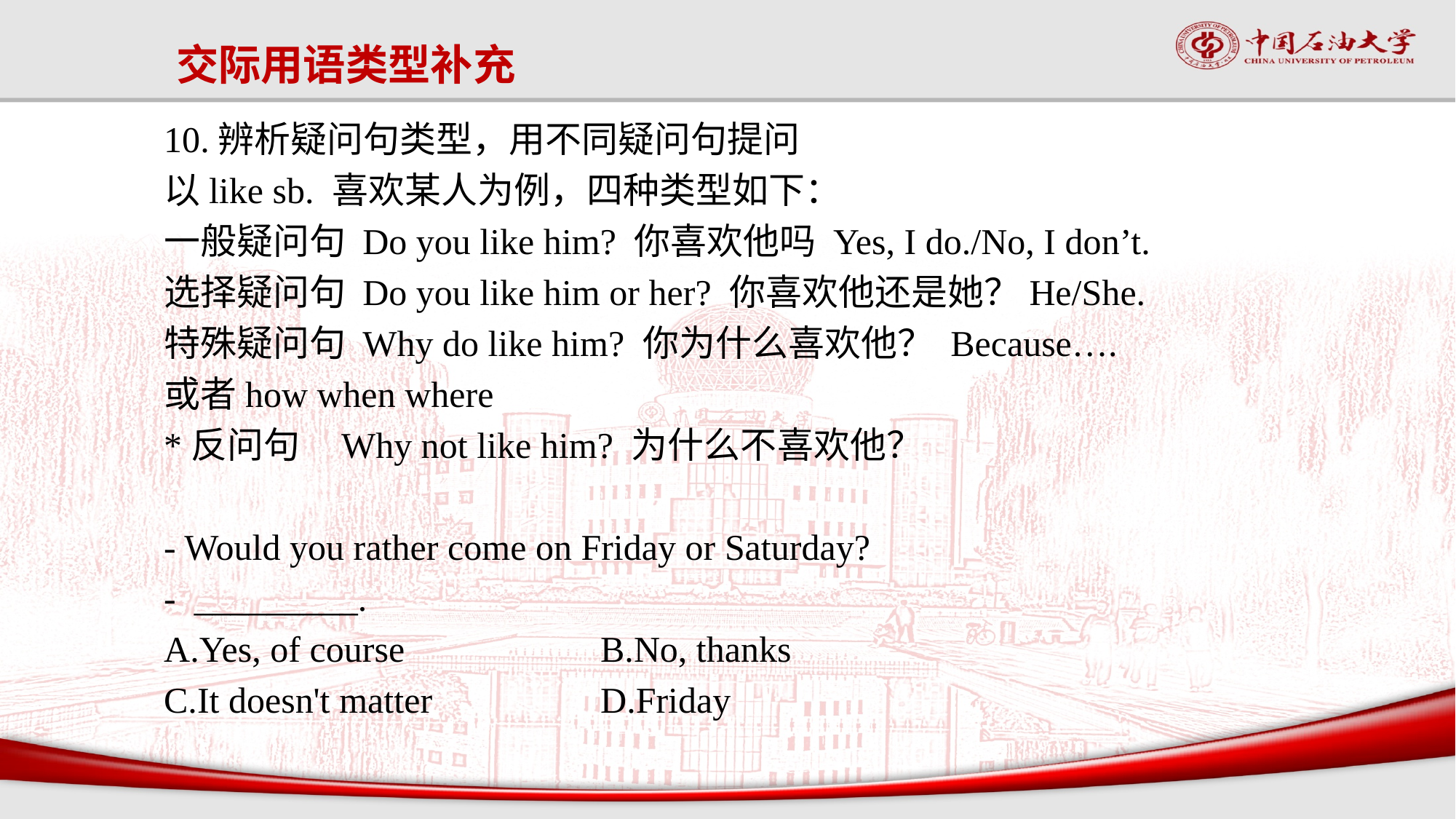

# 交际用语类型补充
10.辨析疑问句类型，用不同疑问句提问
以like sb. 喜欢某人为例，四种类型如下：
一般疑问句 Do you like him? 你喜欢他吗 Yes, I do./No, I don’t.
选择疑问句 Do you like him or her? 你喜欢他还是她？He/She.
特殊疑问句 Why do like him? 你为什么喜欢他？ Because….
或者how when where
*反问句    Why not like him? 为什么不喜欢他？

- Would you rather come on Friday or Saturday?
-  _________.
A.Yes, of course		B.No, thanks
C.It doesn't matter		D.Friday